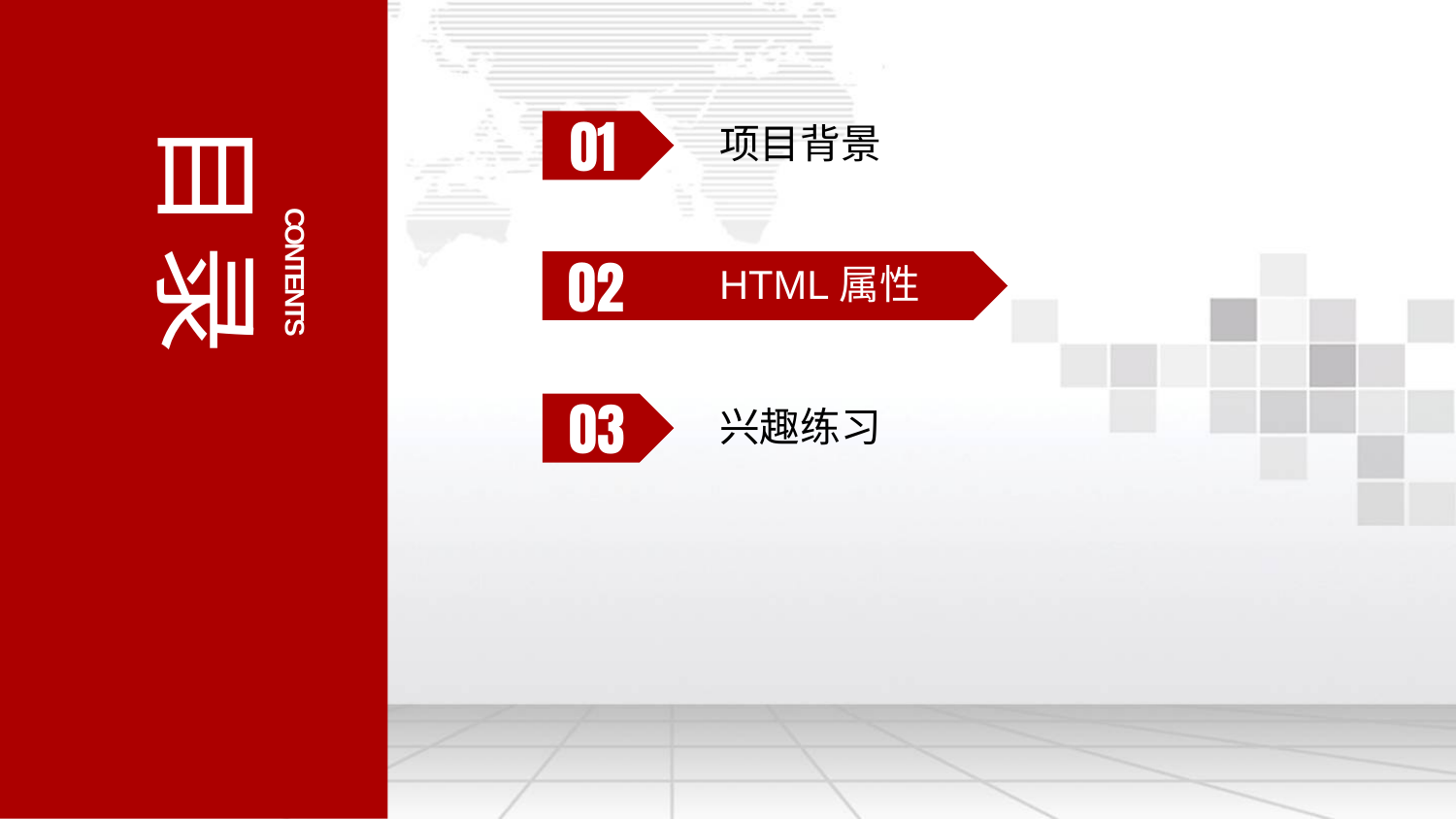

目录
CONTENTS
01
项目背景

02
工作完成情况
HTML属性

03
兴趣练习